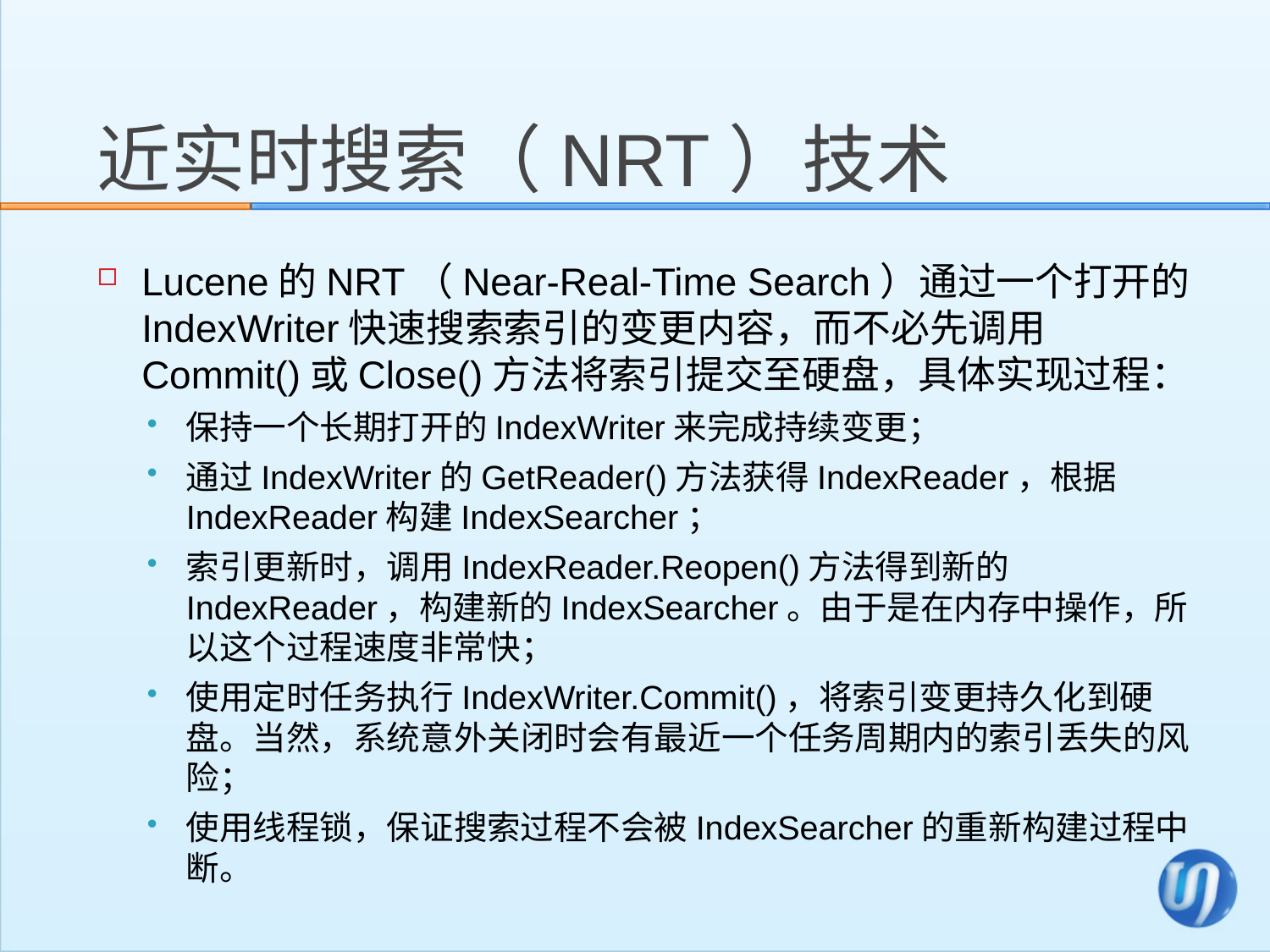

# 近实时搜索（NRT）技术
Lucene的NRT（Near-Real-Time Search）通过一个打开的IndexWriter快速搜索索引的变更内容，而不必先调用Commit()或Close()方法将索引提交至硬盘，具体实现过程：
保持一个长期打开的IndexWriter来完成持续变更；
通过IndexWriter的GetReader()方法获得IndexReader，根据IndexReader构建IndexSearcher；
索引更新时，调用IndexReader.Reopen()方法得到新的IndexReader，构建新的IndexSearcher。由于是在内存中操作，所以这个过程速度非常快；
使用定时任务执行IndexWriter.Commit()，将索引变更持久化到硬盘。当然，系统意外关闭时会有最近一个任务周期内的索引丢失的风险；
使用线程锁，保证搜索过程不会被IndexSearcher的重新构建过程中断。